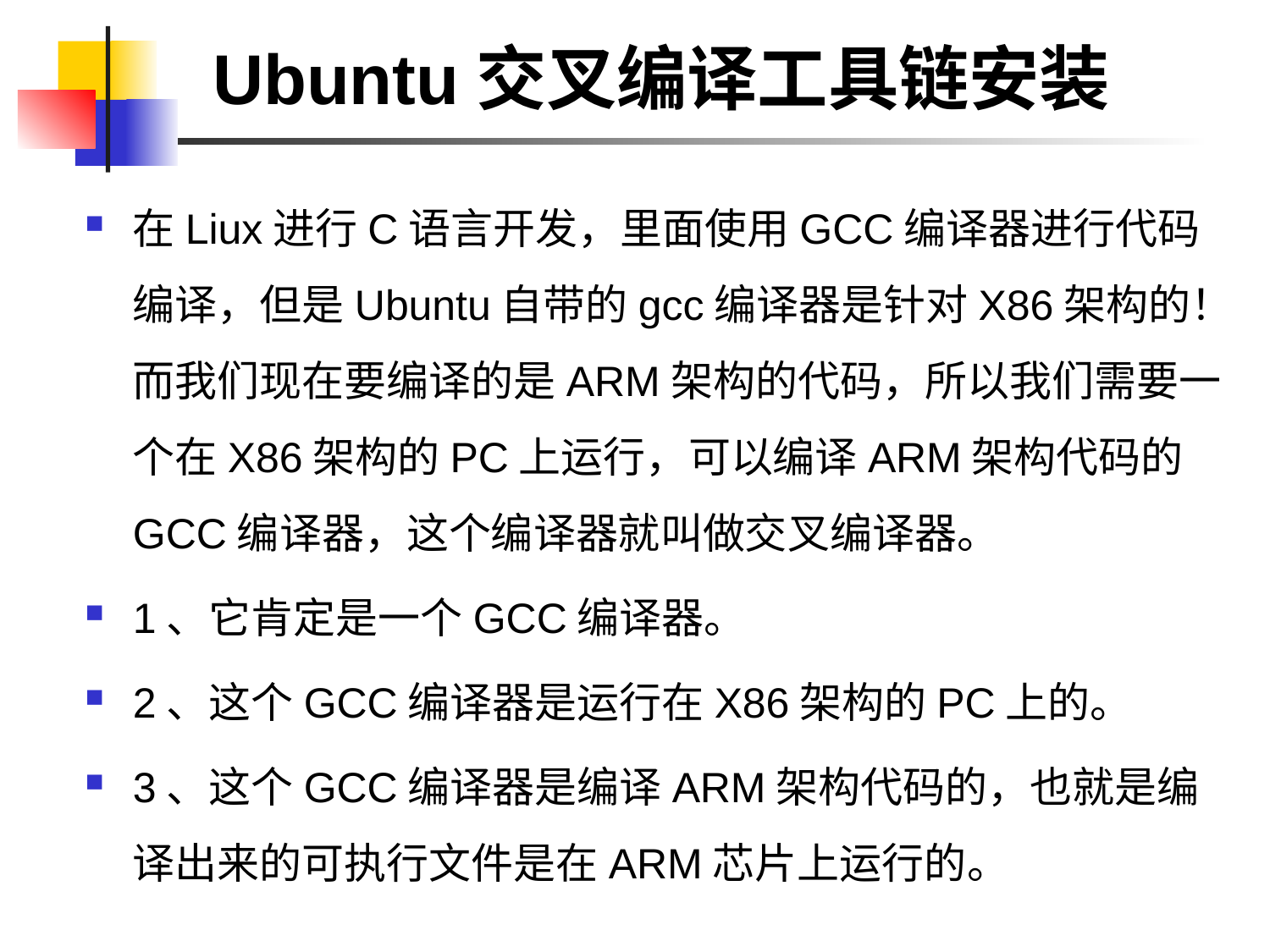

# Ubuntu交叉编译工具链安装
在Liux进行C语言开发，里面使用GCC编译器进行代码编译，但是Ubuntu自带的gcc编译器是针对X86架构的！而我们现在要编译的是ARM架构的代码，所以我们需要一个在X86架构的PC上运行，可以编译ARM架构代码的GCC编译器，这个编译器就叫做交叉编译器。
1、它肯定是一个GCC编译器。
2、这个GCC编译器是运行在X86架构的PC上的。
3、这个GCC编译器是编译ARM架构代码的，也就是编译出来的可执行文件是在ARM芯片上运行的。